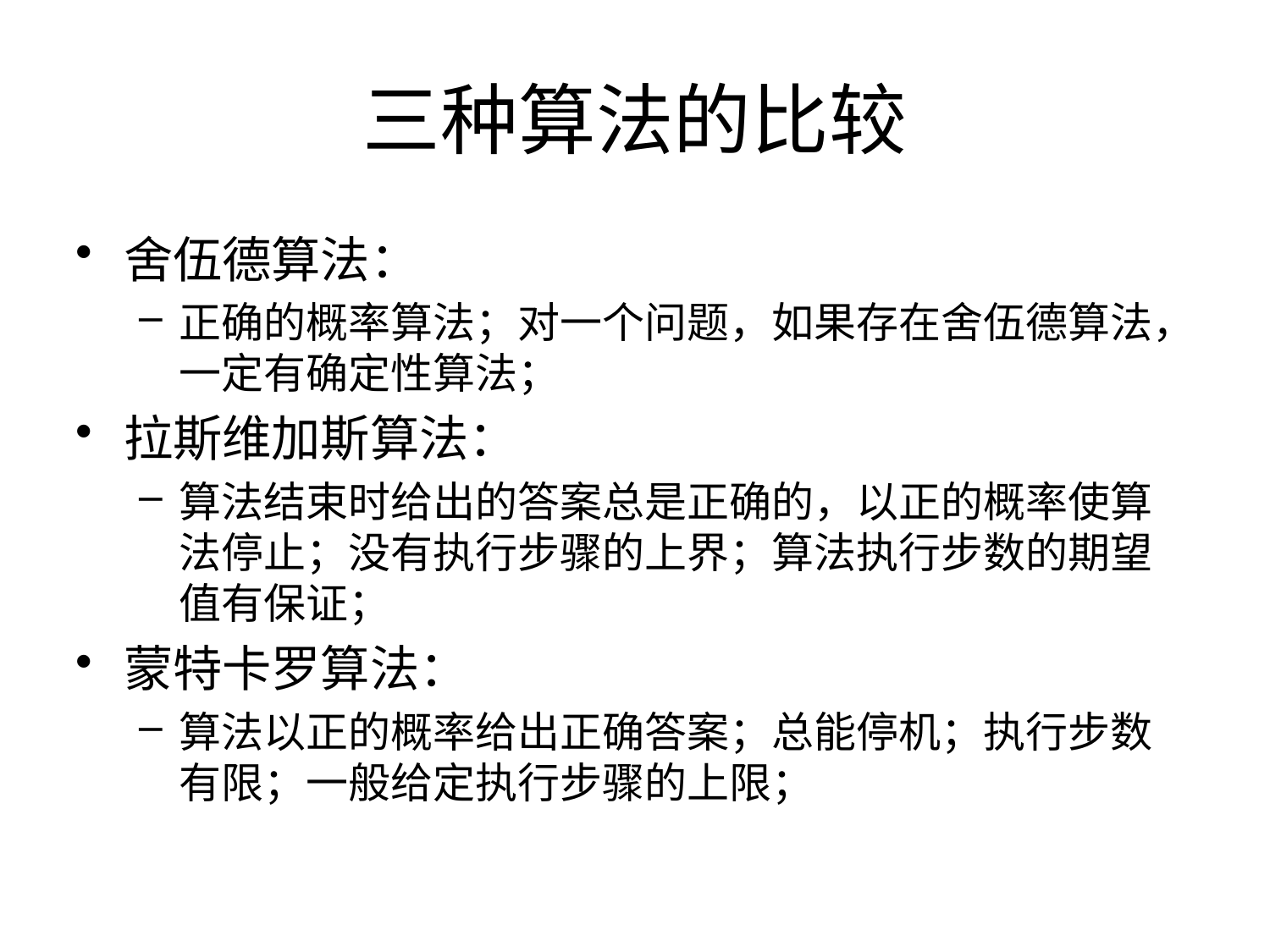

# 三种算法的比较
舍伍德算法：
正确的概率算法；对一个问题，如果存在舍伍德算法，一定有确定性算法；
拉斯维加斯算法：
算法结束时给出的答案总是正确的，以正的概率使算法停止；没有执行步骤的上界；算法执行步数的期望值有保证；
蒙特卡罗算法：
算法以正的概率给出正确答案；总能停机；执行步数有限；一般给定执行步骤的上限；